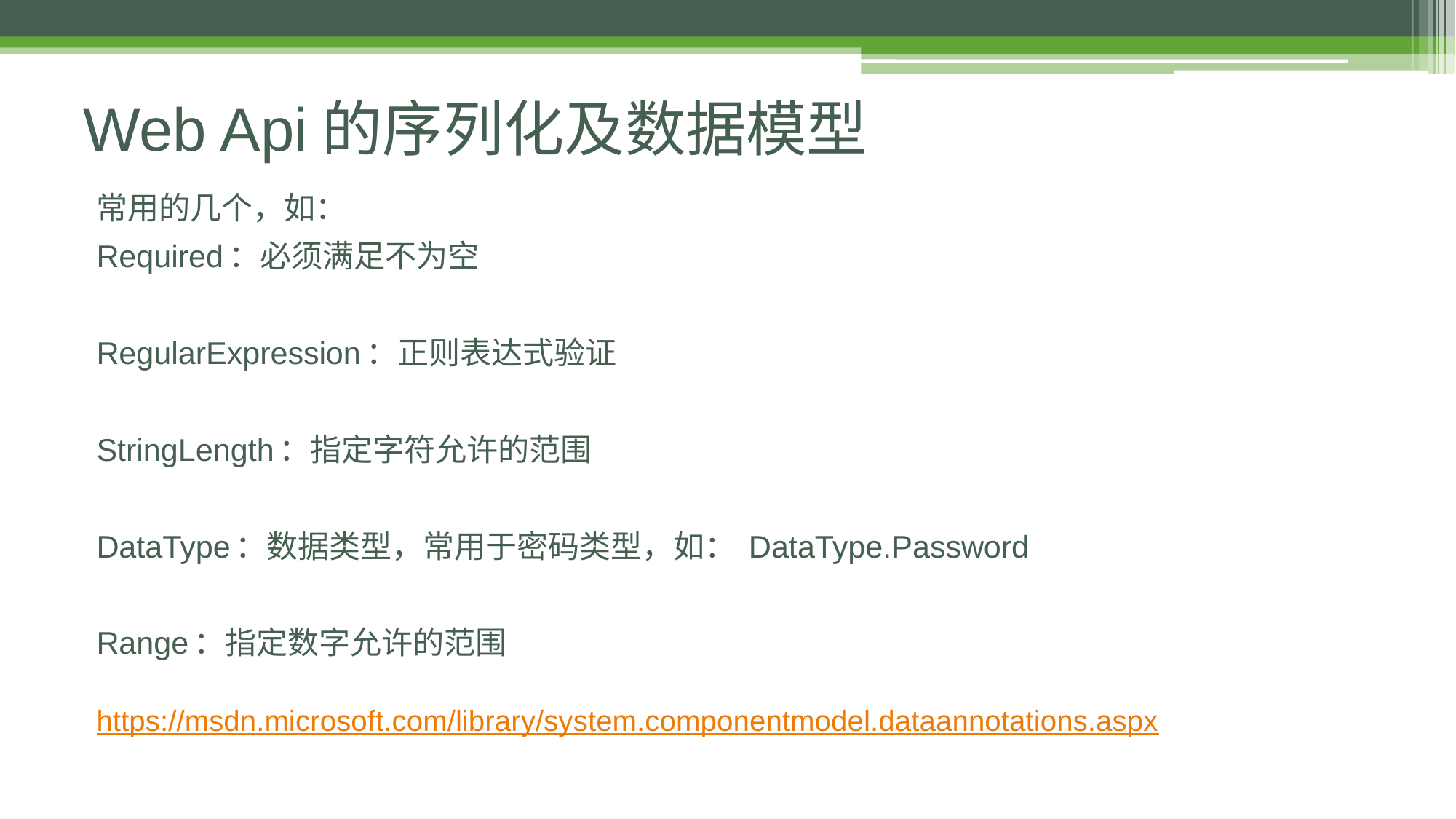

# Web Api的序列化及数据模型
常用的几个，如：
Required：必须满足不为空

RegularExpression：正则表达式验证

StringLength：指定字符允许的范围

DataType：数据类型，常用于密码类型，如： DataType.Password

Range：指定数字允许的范围

https://msdn.microsoft.com/library/system.componentmodel.dataannotations.aspx